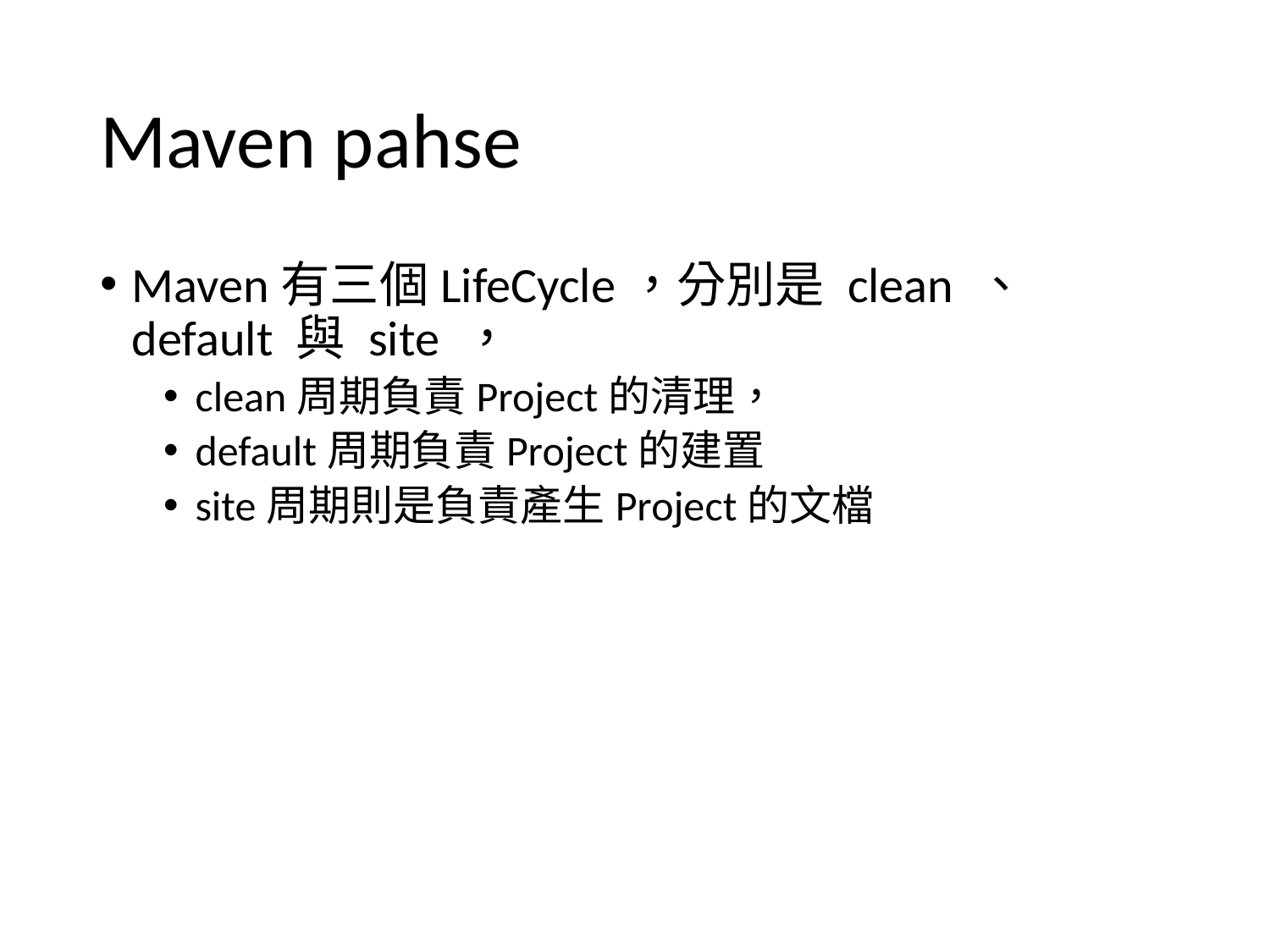

# Maven pahse
Maven有三個LifeCycle，分別是 clean 、 default 與 site ，
clean周期負責Project的清理，
default周期負責Project的建置
site周期則是負責產生Project的文檔